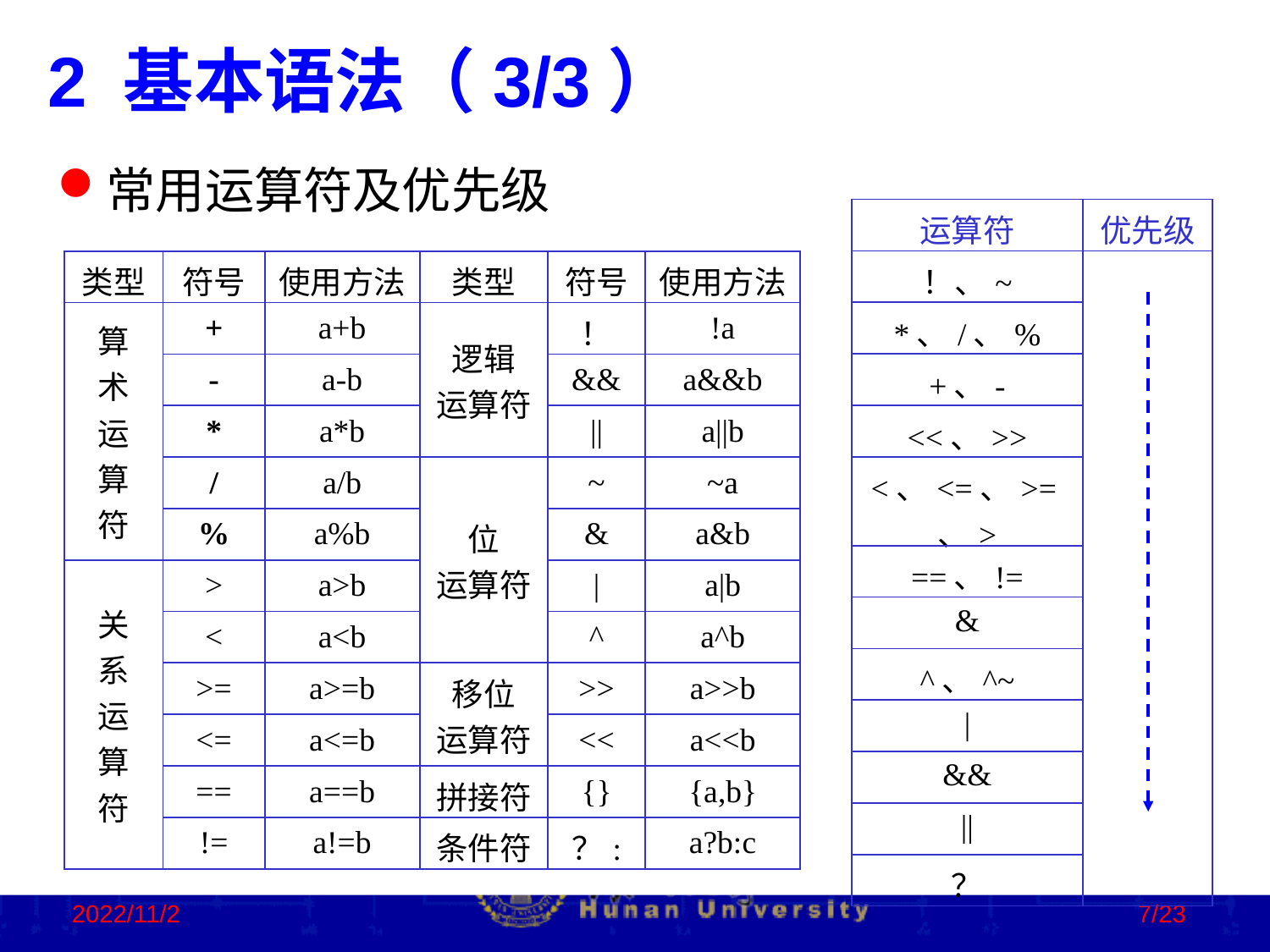

2 基本语法（3/3）
常用运算符及优先级
| 运算符 | 优先级 |
| --- | --- |
| ！、~ |  |
| \*、/、% |  |
| +、- |  |
| <<、>> |  |
| <、<=、>=、> |  |
| ==、!= |  |
| & |  |
| ^、^~ |  |
| | |  |
| && |  |
| || |  |
| ？ |  |
| 类型 | 符号 | 使用方法 | 类型 | 符号 | 使用方法 |
| --- | --- | --- | --- | --- | --- |
| 算 术 运 算 符 | + | a+b | 逻辑 运算符 | ！ | !a |
|  | - | a-b |  | && | a&&b |
|  | \* | a\*b |  | || | a||b |
|  | / | a/b | 位 运算符 | ~ | ~a |
|  | % | a%b |  | & | a&b |
| 关 系 运 算 符 | > | a>b |  | | | a|b |
|  | < | a<b |  | ^ | a^b |
|  | >= | a>=b | 移位 运算符 | >> | a>>b |
|  | <= | a<=b |  | << | a<<b |
|  | == | a==b | 拼接符 | {} | {a,b} |
|  | != | a!=b | 条件符 | ？: | a?b:c |
2022/11/2
7/23